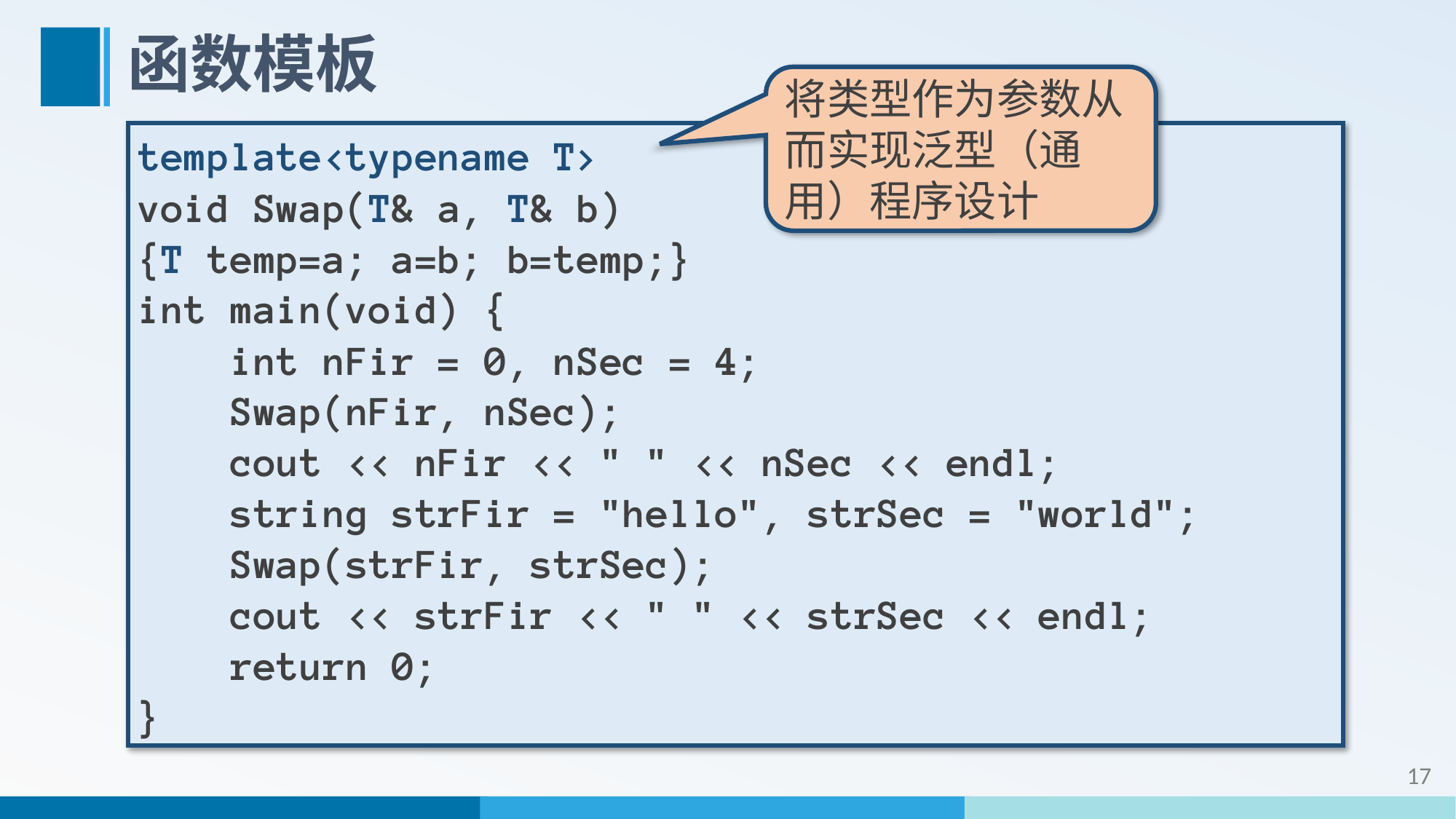

# 函数模板
将类型作为参数从而实现泛型（通用）程序设计
template<typename T>
void Swap(T& a, T& b)
{T temp=a; a=b; b=temp;}
int main(void) {
    int nFir = 0, nSec = 4;
    Swap(nFir, nSec);
    cout << nFir << " " << nSec << endl;
    string strFir = "hello", strSec = "world";
    Swap(strFir, strSec);
    cout << strFir << " " << strSec << endl;
    return 0;
}